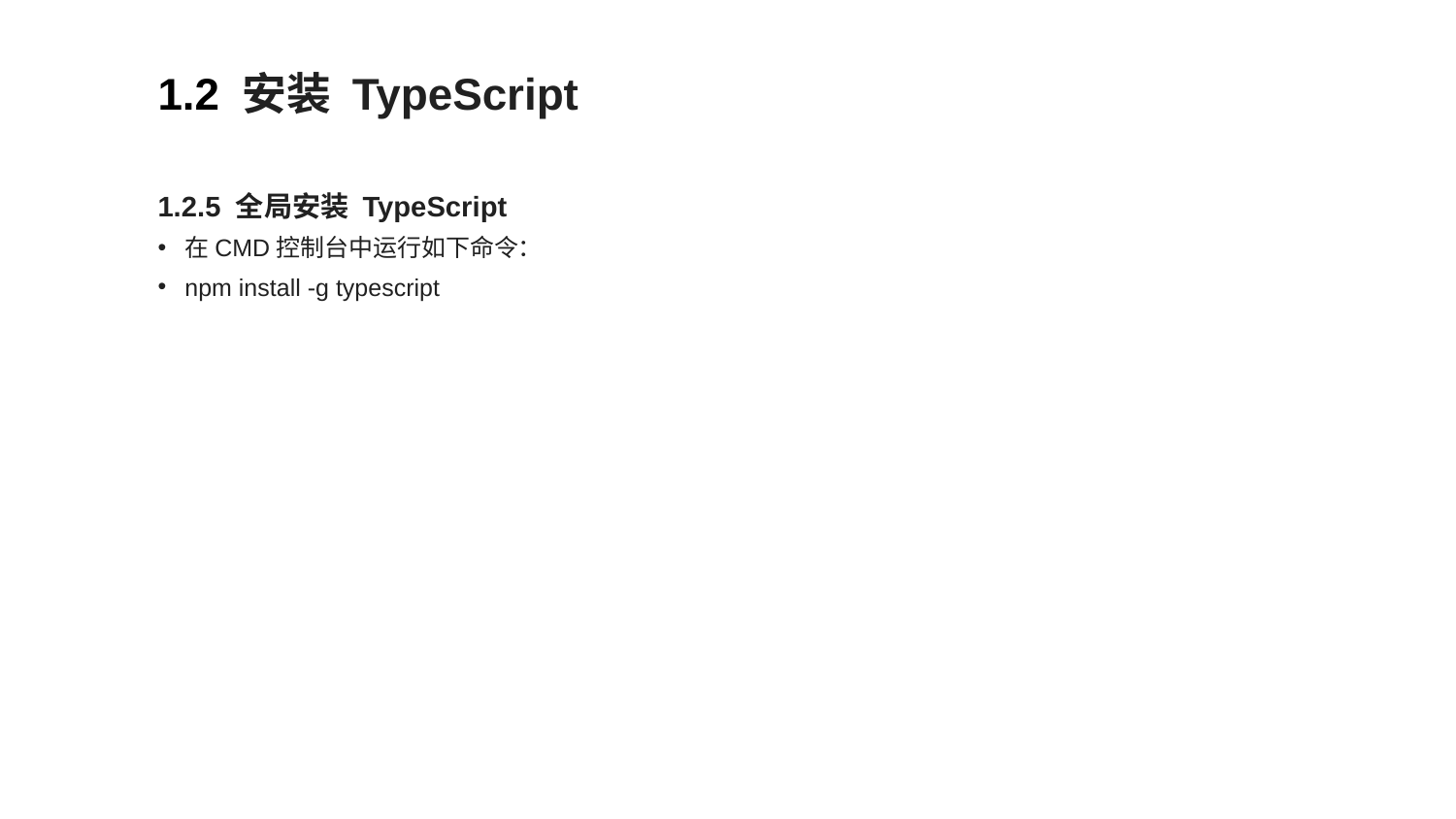

1.2 安装 TypeScript

1.2.5 全局安装 TypeScript
在CMD控制台中运行如下命令：
npm install -g typescript